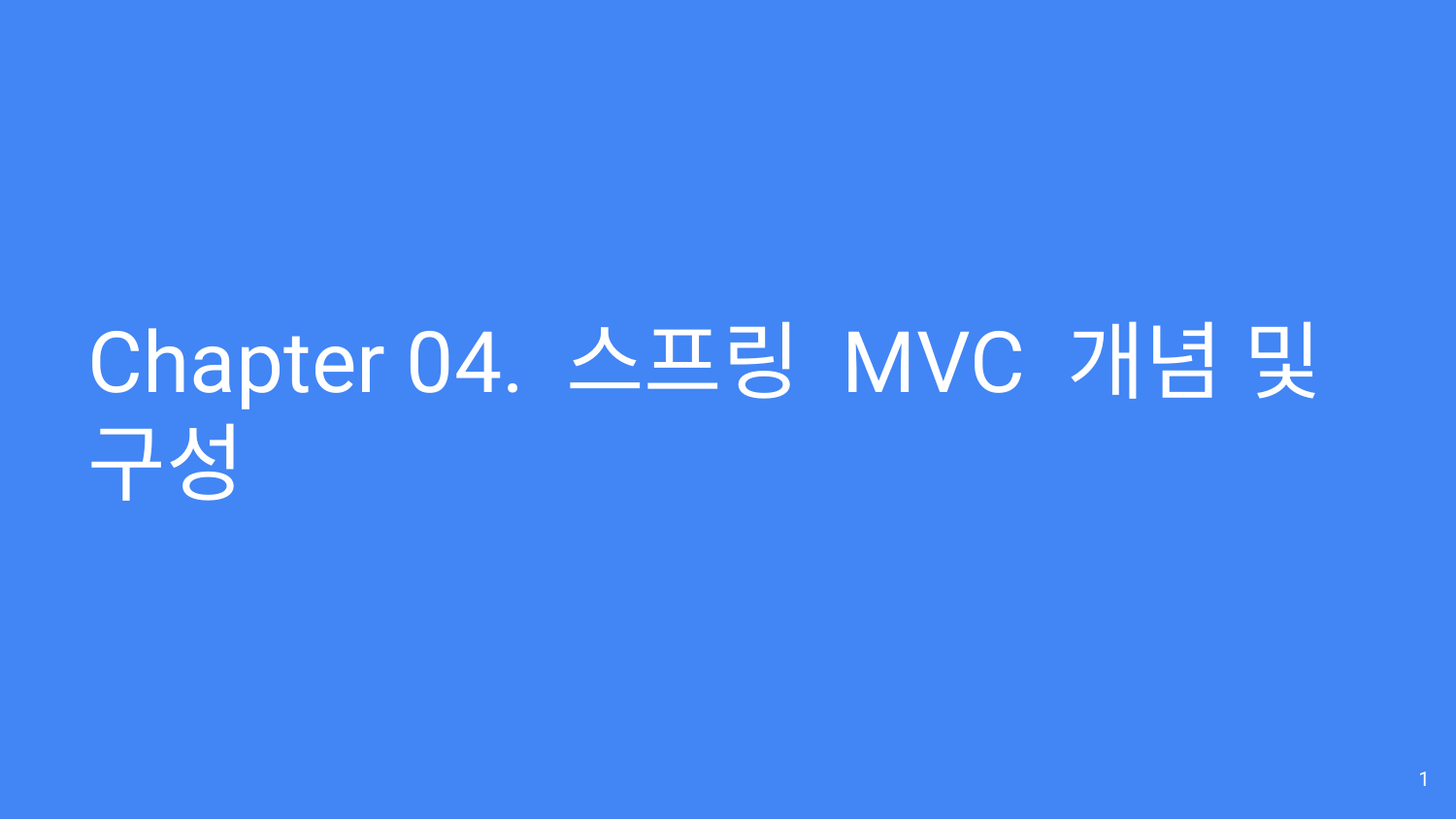

# Chapter 04. 스프링 MVC 개념 및 구성
1